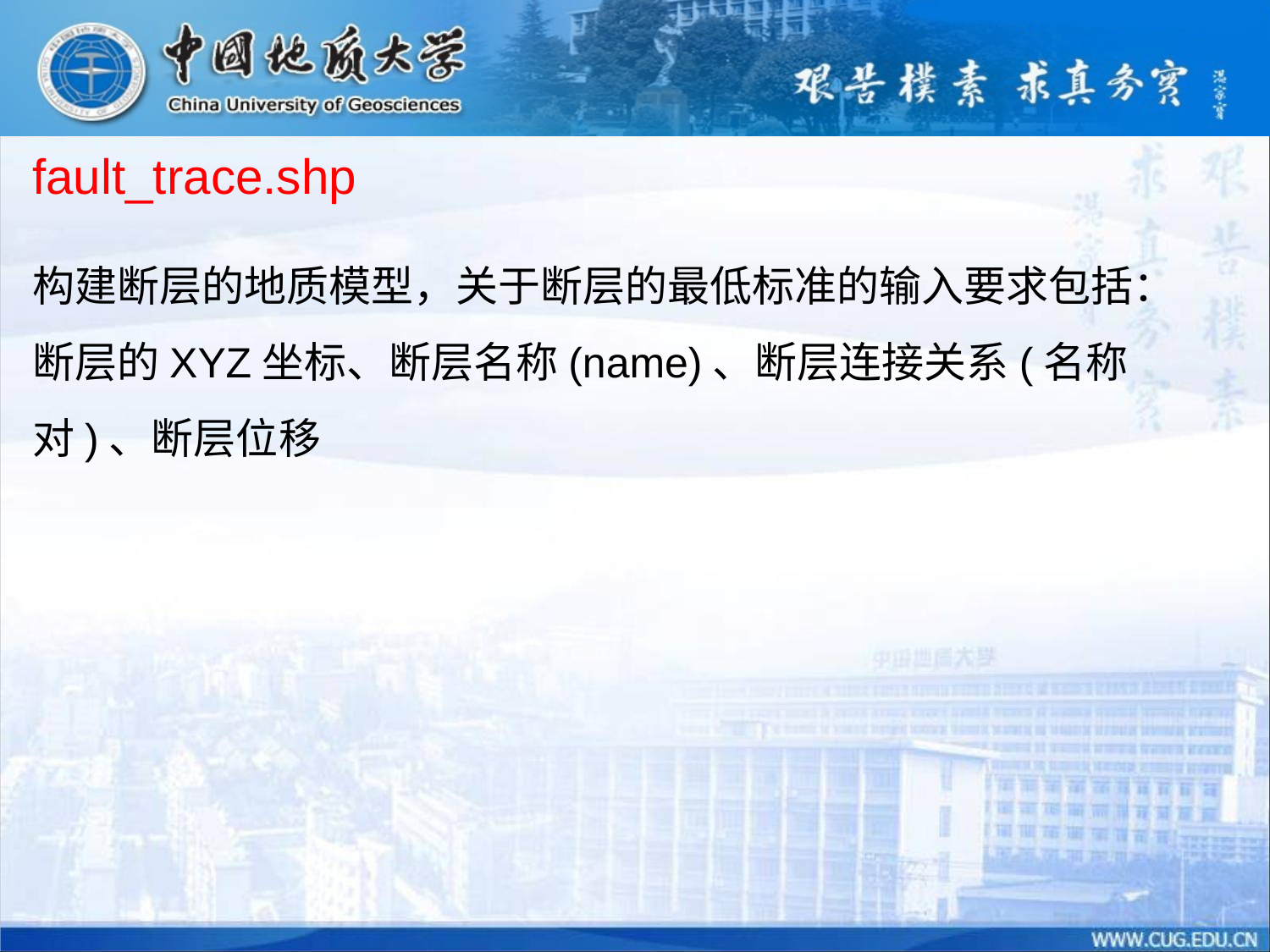

fault_trace.shp
构建断层的地质模型，关于断层的最低标准的输入要求包括：
断层的XYZ坐标、断层名称(name)、断层连接关系(名称对)、断层位移